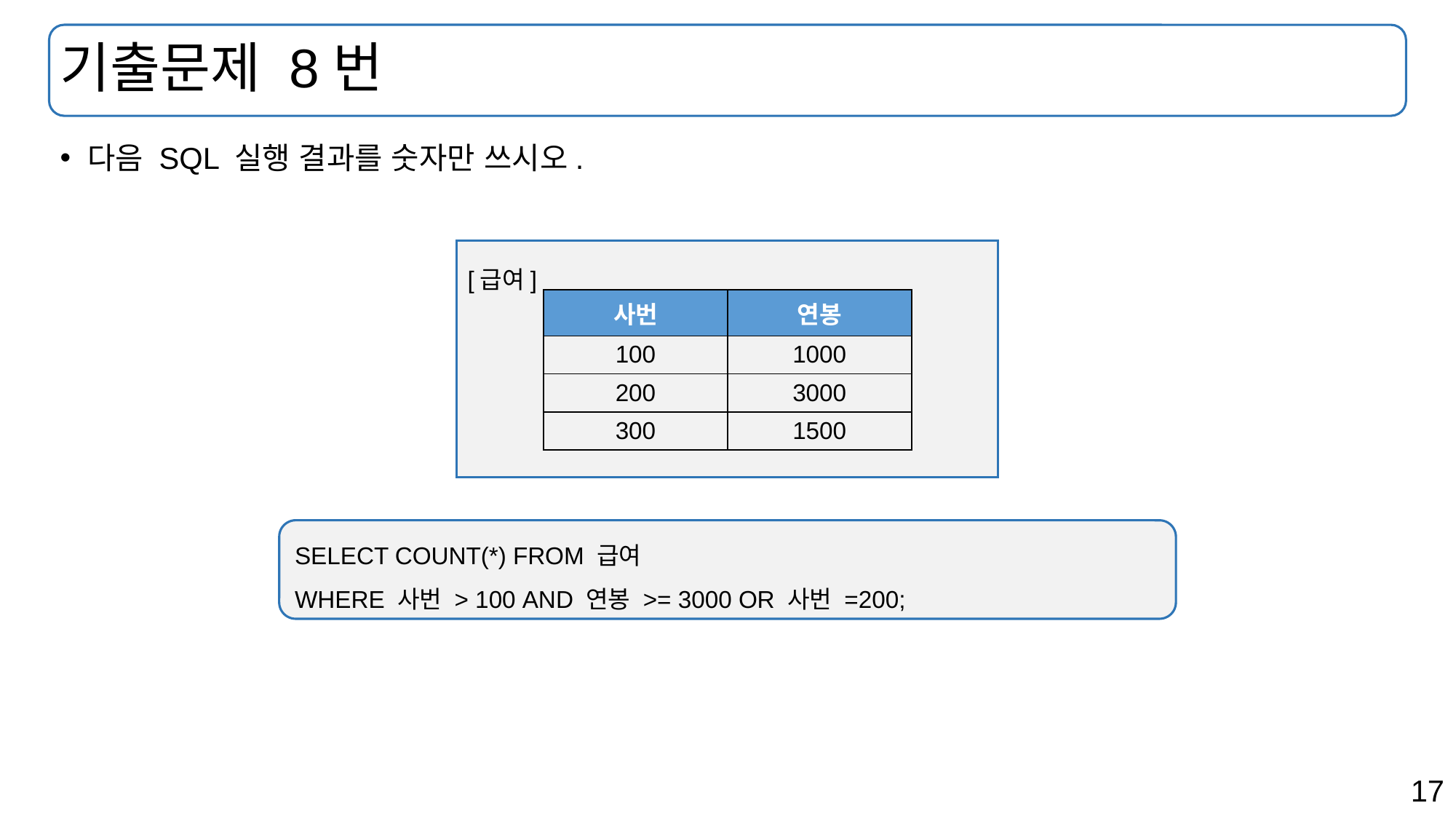

# 기출문제 8번
다음 SQL 실행 결과를 숫자만 쓰시오.
[급여]

| 사번 | 연봉 |
| --- | --- |
| 100 | 1000 |
| 200 | 3000 |
| 300 | 1500 |
SELECT COUNT(*) FROM 급여
WHERE 사번 > 100 AND 연봉 >= 3000 OR 사번 =200;